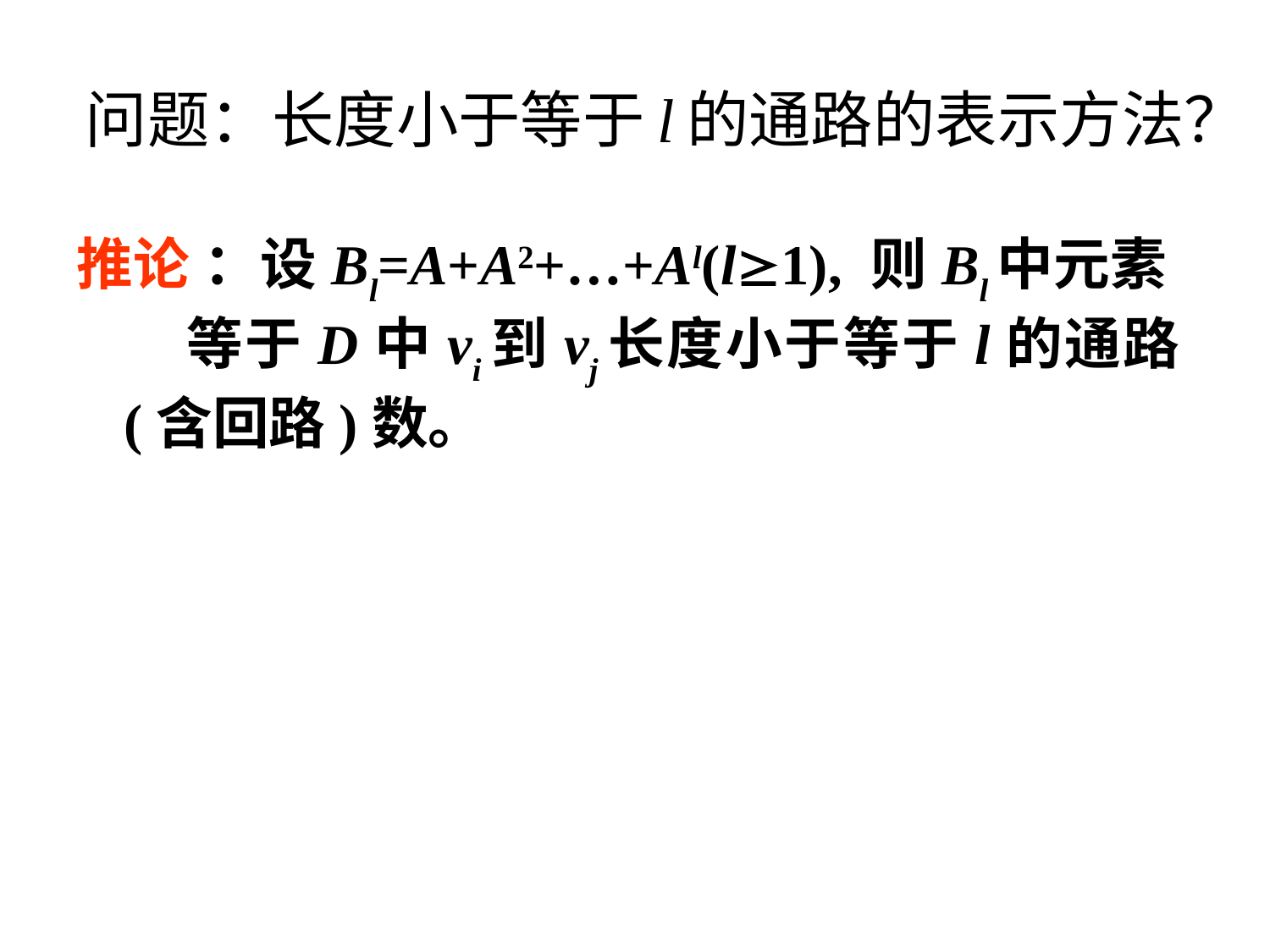

# 问题：长度小于等于l的通路的表示方法？
推论 ：设Bl=A+A2+…+Al(l≥1), 则Bl中元素       等于D中vi到vj长度小于等于l的通路(含回路)数。